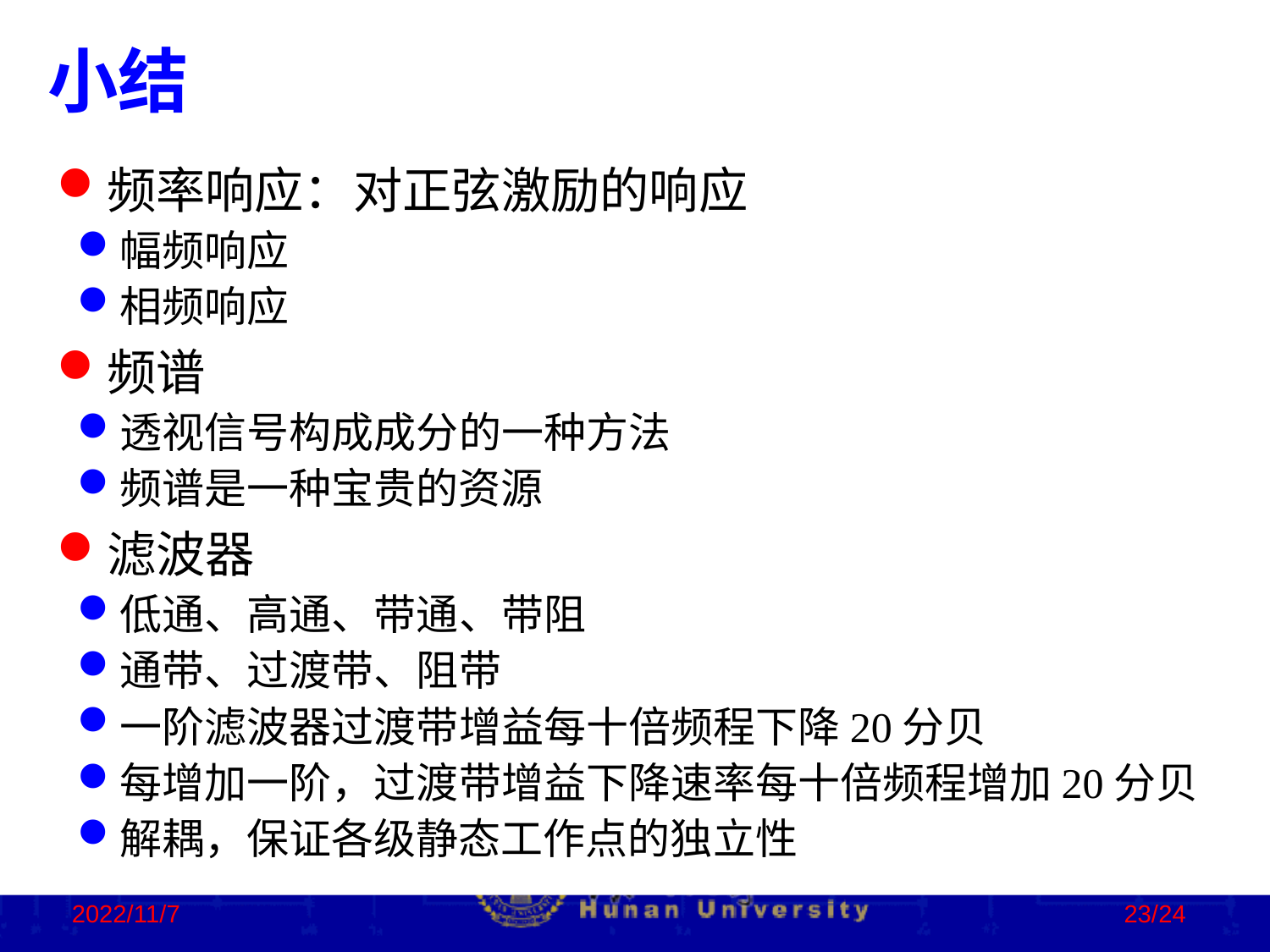

小结
频率响应：对正弦激励的响应
幅频响应
相频响应
频谱
透视信号构成成分的一种方法
频谱是一种宝贵的资源
滤波器
低通、高通、带通、带阻
通带、过渡带、阻带
一阶滤波器过渡带增益每十倍频程下降20分贝
每增加一阶，过渡带增益下降速率每十倍频程增加20分贝
解耦，保证各级静态工作点的独立性
2022/11/7
23/24